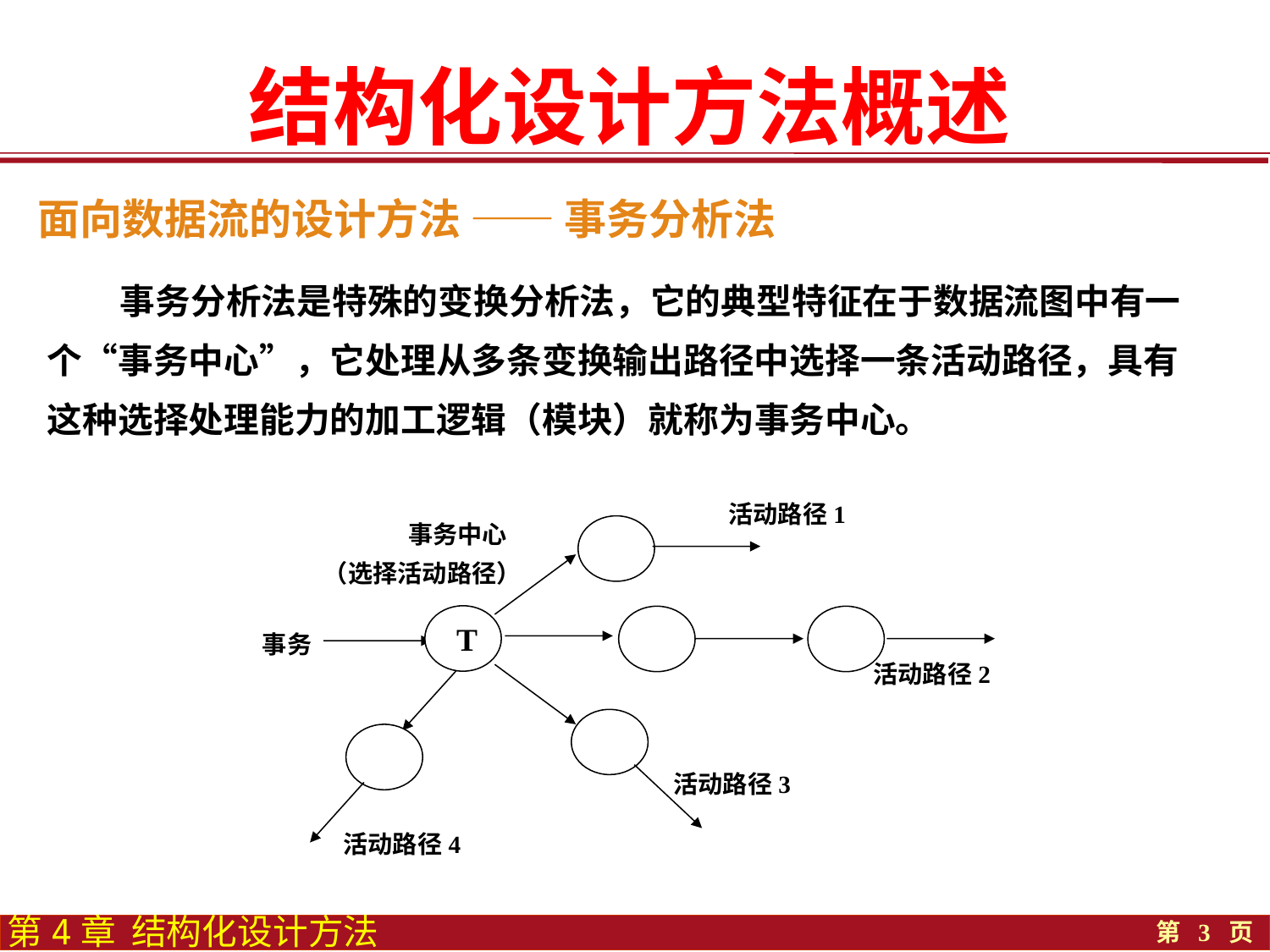

结构化设计方法概述
面向数据流的设计方法 —— 事务分析法
        事务分析法是特殊的变换分析法，它的典型特征在于数据流图中有一个“事务中心”，它处理从多条变换输出路径中选择一条活动路径，具有这种选择处理能力的加工逻辑（模块）就称为事务中心。
活动路径1
事务中心
（选择活动路径）

T

事务

活动路径2

活动路径3

活动路径4